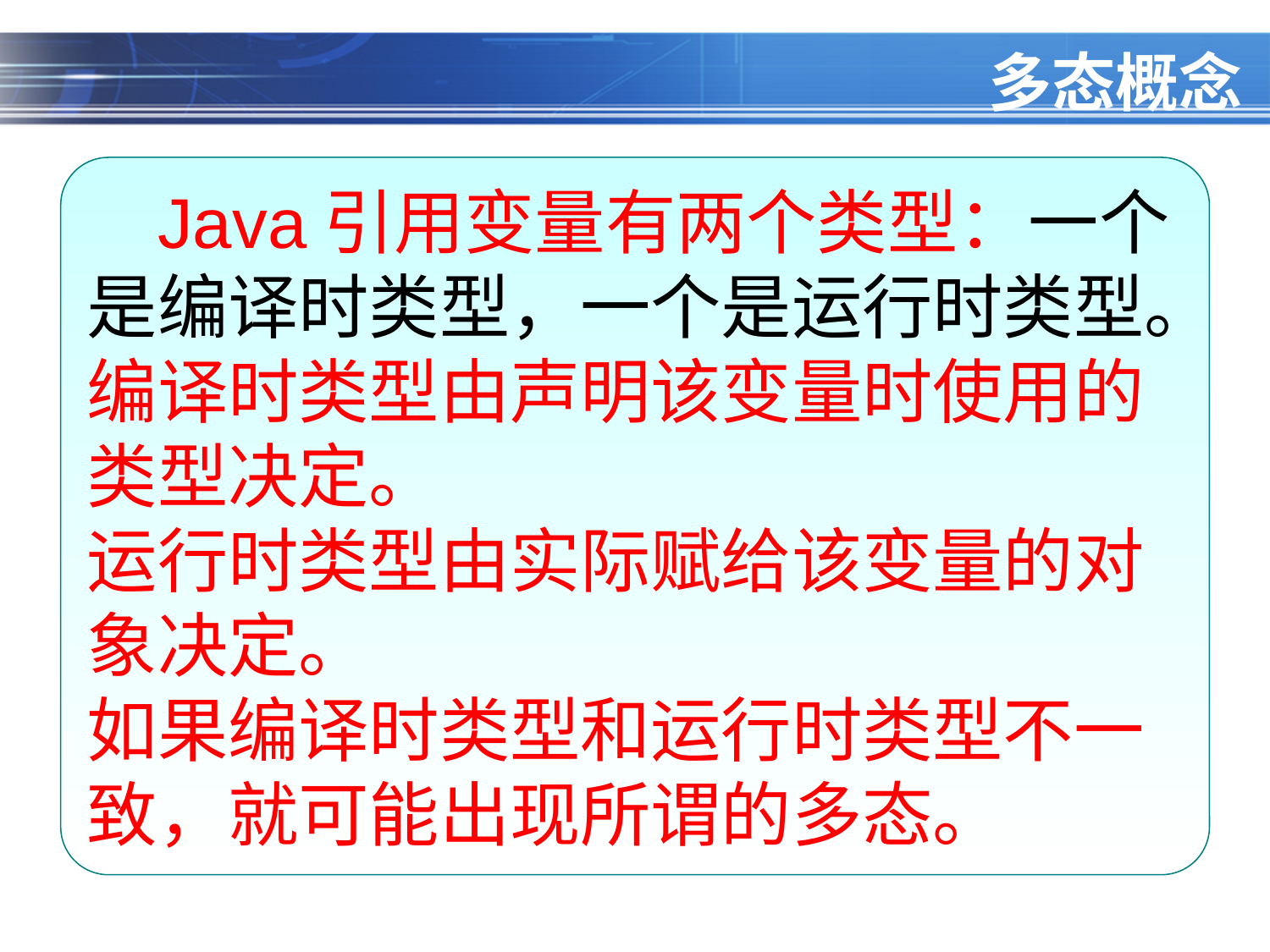

# 多态概念
 Java引用变量有两个类型：一个是编译时类型，一个是运行时类型。编译时类型由声明该变量时使用的类型决定。
运行时类型由实际赋给该变量的对象决定。
如果编译时类型和运行时类型不一致，就可能出现所谓的多态。